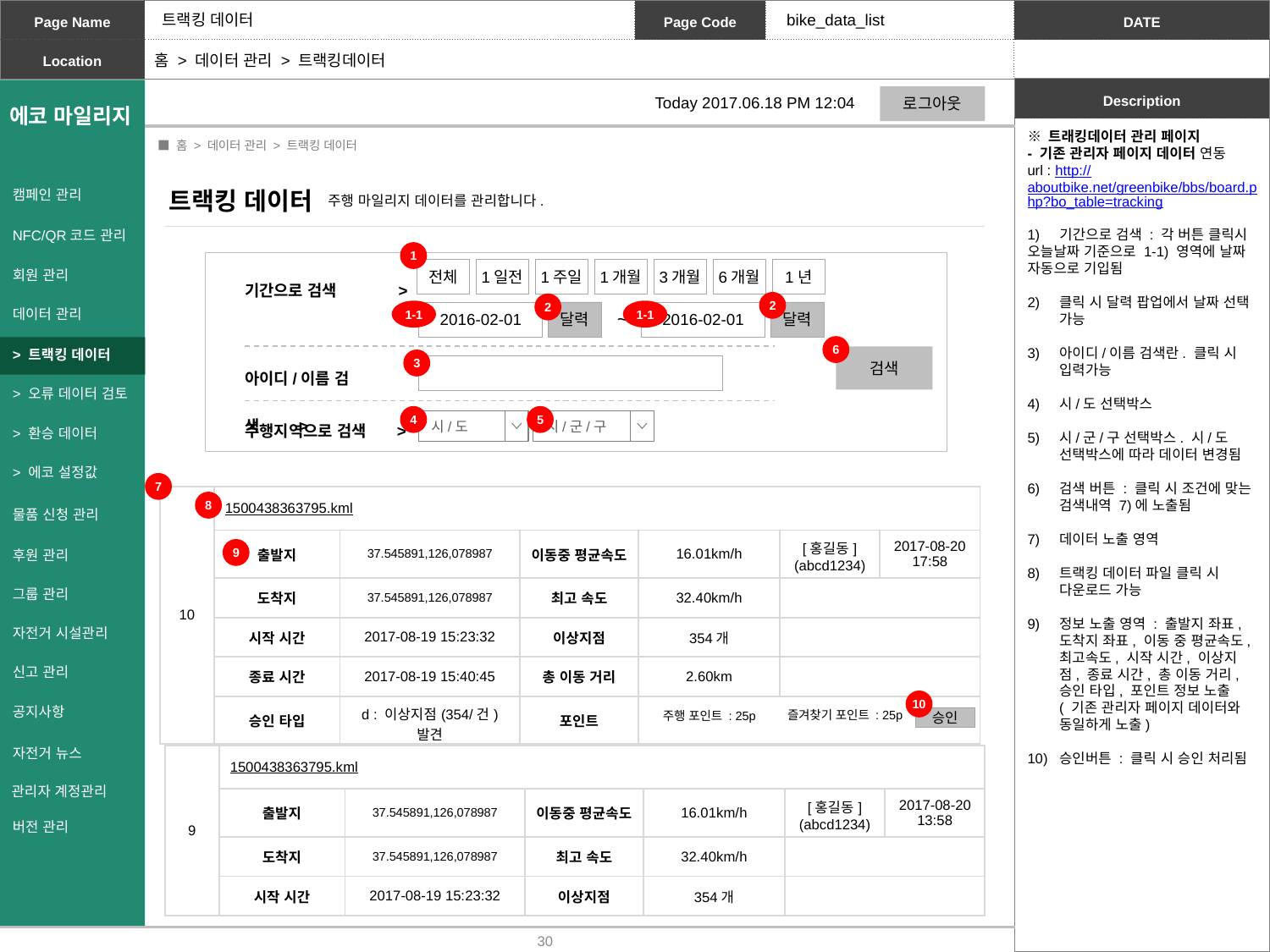

트랙킹 데이터
bike_data_list
홈 > 데이터 관리 > 트랙킹데이터
로그아웃
Today 2017.06.18 PM 12:04
※ 트래킹데이터 관리 페이지
- 기존 관리자 페이지 데이터 연동
url : http://aboutbike.net/greenbike/bbs/board.php?bo_table=tracking

1)    기간으로 검색 : 각 버튼 클릭시 오늘날짜 기준으로 1-1) 영역에 날짜 자동으로 기입됨

클릭 시 달력 팝업에서 날짜 선택 가능

아이디/이름 검색란. 클릭 시 입력가능

시/도 선택박스

시/군/구 선택박스. 시/도 선택박스에 따라 데이터 변경됨

검색 버튼 : 클릭 시 조건에 맞는 검색내역 7)에 노출됨

데이터 노출 영역

트랙킹 데이터 파일 클릭 시 다운로드 가능

정보 노출 영역 : 출발지 좌표, 도착지 좌표, 이동 중 평균속도, 최고속도, 시작 시간, 이상지점, 종료 시간, 총 이동 거리, 승인 타입, 포인트 정보 노출 ( 기존 관리자 페이지 데이터와 동일하게 노출)

승인버튼 : 클릭 시 승인 처리됨

   ■ 홈 > 데이터 관리 > 트랙킹 데이터
캠페인 관리
트랙킹 데이터
주행 마일리지 데이터를 관리합니다.
NFC/QR코드 관리
1
기간으로 검색             >

회원 관리
전체
1일전
1주일
1개월
3개월
6개월
1년
2
2
데이터 관리
1-1
~
2016-02-01
달력
2016-02-01
달력
1-1
아이디/이름 검색        >
> 트랙킹 데이터
6

검색
3

> 오류 데이터 검토
주행지역으로 검색      >
4
5
시/도

시/군/구

> 환승 데이터
> 에코 설정값
7
| 10 | 1500438363795.kml |  |  |  |  |  |
| --- | --- | --- | --- | --- | --- | --- |
|  | 출발지 | 37.545891,126,078987 | 이동중 평균속도 | 16.01km/h | [홍길동] (abcd1234) | 2017-08-20 17:58 |
|  | 도착지 | 37.545891,126,078987 | 최고 속도 | 32.40km/h |  |  |
|  | 시작 시간 | 2017-08-19 15:23:32 | 이상지점 | 354개 |  |  |
|  | 종료 시간 | 2017-08-19 15:40:45 | 총 이동 거리 | 2.60km |  |  |
|  | 승인 타입 | d : 이상지점(354/건) 발견 | 포인트 |  |  |  |
8
물품 신청 관리
후원 관리
9
그룹 관리
자전거 시설관리
신고 관리
10
공지사항
 즐겨찾기 포인트 : 25p
 주행 포인트 : 25p
승인
자전거 뉴스
| 9 | 1500438363795.kml |  |  |  |  |  |
| --- | --- | --- | --- | --- | --- | --- |
|  | 출발지 | 37.545891,126,078987 | 이동중 평균속도 | 16.01km/h | [홍길동] (abcd1234) | 2017-08-20 13:58 |
|  | 도착지 | 37.545891,126,078987 | 최고 속도 | 32.40km/h |  |  |
|  | 시작 시간 | 2017-08-19 15:23:32 | 이상지점 | 354개 |  |  |
관리자 계정관리
버전 관리
30